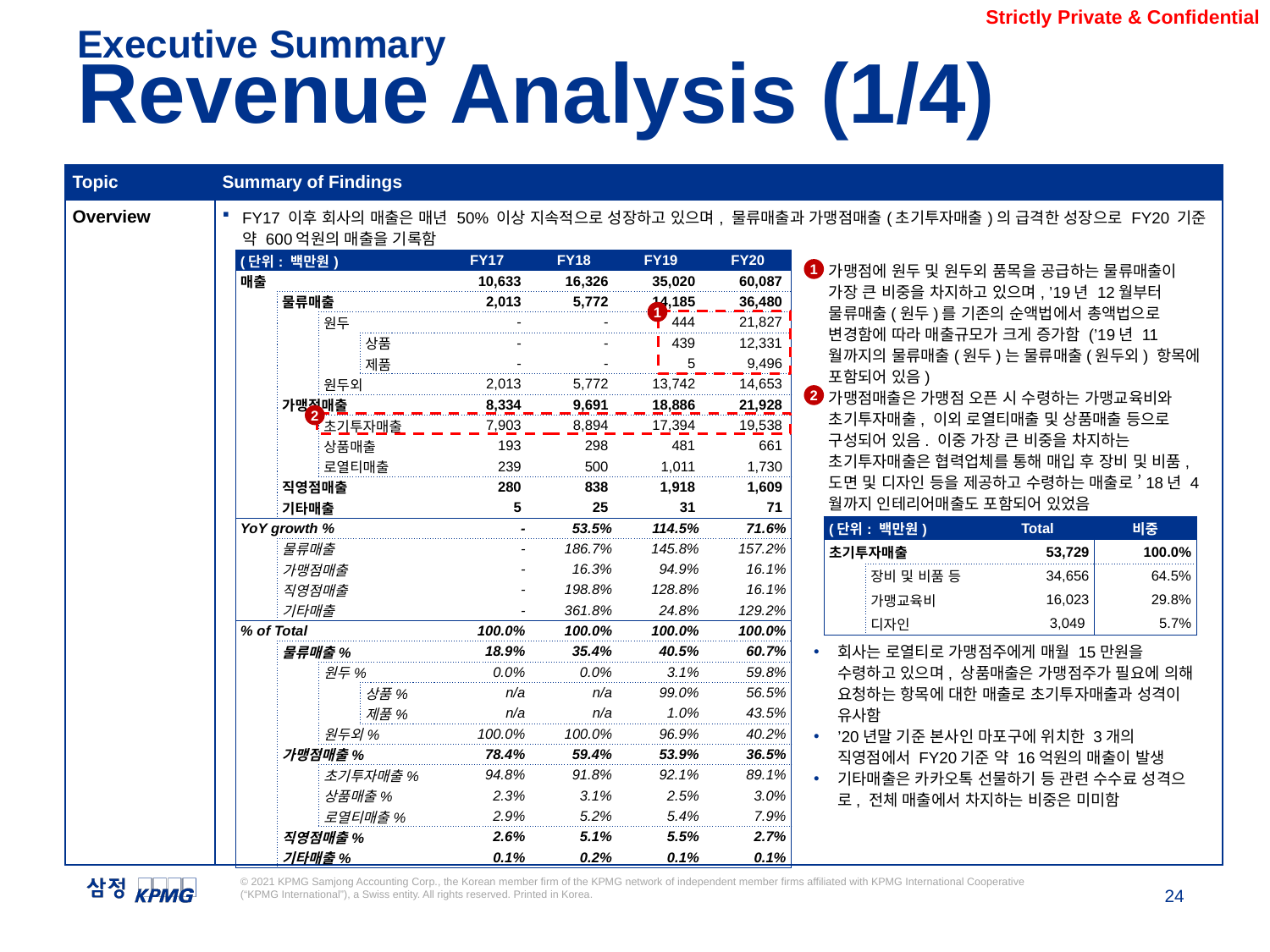

Executive Summary
Revenue Analysis (1/4)
| Topic | Summary of Findings |
| --- | --- |
| Overview | FY17 이후 회사의 매출은 매년 50% 이상 지속적으로 성장하고 있으며, 물류매출과 가맹점매출(초기투자매출)의 급격한 성장으로 FY20 기준 약 600억원의 매출을 기록함 |
가맹점에 원두 및 원두외 품목을 공급하는 물류매출이 가장 큰 비중을 차지하고 있으며, ’19년 12월부터 물류매출(원두)를 기존의 순액법에서 총액법으로 변경함에 따라 매출규모가 크게 증가함 (’19년 11월까지의 물류매출(원두)는 물류매출(원두외) 항목에 포함되어 있음)
가맹점매출은 가맹점 오픈 시 수령하는 가맹교육비와 초기투자매출, 이외 로열티매출 및 상품매출 등으로 구성되어 있음. 이중 가장 큰 비중을 차지하는 초기투자매출은 협력업체를 통해 매입 후 장비 및 비품, 도면 및 디자인 등을 제공하고 수령하는 매출로 ’18년 4월까지 인테리어매출도 포함되어 있었음

회사는 로열티로 가맹점주에게 매월 15만원을 수령하고 있으며, 상품매출은 가맹점주가 필요에 의해 요청하는 항목에 대한 매출로 초기투자매출과 성격이 유사함
’20년말 기준 본사인 마포구에 위치한 3개의 직영점에서 FY20기준 약 16억원의 매출이 발생
기타매출은 카카오톡 선물하기 등 관련 수수료 성격으로, 전체 매출에서 차지하는 비중은 미미함
| (단위: 백만원) |  |  |  | FY17 | FY18 | FY19 | FY20 |
| --- | --- | --- | --- | --- | --- | --- | --- |
| 매출 |  |  |  | 10,633 | 16,326 | 35,020 | 60,087 |
|  | 물류매출 |  |  | 2,013 | 5,772 | 14,185 | 36,480 |
|  |  | 원두 |  | - | - | 444 | 21,827 |
|  |  |  | 상품 | - | - | 439 | 12,331 |
|  |  |  | 제품 | - | - | 5 | 9,496 |
|  |  | 원두외 |  | 2,013 | 5,772 | 13,742 | 14,653 |
|  | 가맹점매출 |  |  | 8,334 | 9,691 | 18,886 | 21,928 |
|  |  | 초기투자매출 |  | 7,903 | 8,894 | 17,394 | 19,538 |
|  |  | 상품매출 |  | 193 | 298 | 481 | 661 |
|  |  | 로열티매출 |  | 239 | 500 | 1,011 | 1,730 |
|  | 직영점매출 |  |  | 280 | 838 | 1,918 | 1,609 |
|  | 기타매출 |  |  | 5 | 25 | 31 | 71 |
| YoY growth % |  |  |  | - | 53.5% | 114.5% | 71.6% |
|  | 물류매출 |  |  | - | 186.7% | 145.8% | 157.2% |
|  | 가맹점매출 |  |  | - | 16.3% | 94.9% | 16.1% |
|  | 직영점매출 |  |  | - | 198.8% | 128.8% | 16.1% |
|  | 기타매출 |  |  | - | 361.8% | 24.8% | 129.2% |
| % of Total |  |  |  | 100.0% | 100.0% | 100.0% | 100.0% |
|  | 물류매출% |  |  | 18.9% | 35.4% | 40.5% | 60.7% |
|  |  | 원두% |  | 0.0% | 0.0% | 3.1% | 59.8% |
|  |  |  | 상품% | n/a | n/a | 99.0% | 56.5% |
|  |  |  | 제품% | n/a | n/a | 1.0% | 43.5% |
|  |  | 원두외% |  | 100.0% | 100.0% | 96.9% | 40.2% |
|  | 가맹점매출% |  |  | 78.4% | 59.4% | 53.9% | 36.5% |
|  |  | 초기투자매출% |  | 94.8% | 91.8% | 92.1% | 89.1% |
|  |  | 상품매출% |  | 2.3% | 3.1% | 2.5% | 3.0% |
|  |  | 로열티매출% |  | 2.9% | 5.2% | 5.4% | 7.9% |
|  | 직영점매출% |  |  | 2.6% | 5.1% | 5.5% | 2.7% |
|  | 기타매출% |  |  | 0.1% | 0.2% | 0.1% | 0.1% |
1
1

2
2

| (단위: 백만원) |  | Total | 비중 |
| --- | --- | --- | --- |
| 초기투자매출 |  | 53,729 | 100.0% |
|  | 장비 및 비품 등 | 34,656 | 64.5% |
|  | 가맹교육비 | 16,023 | 29.8% |
|  | 디자인 | 3,049 | 5.7% |